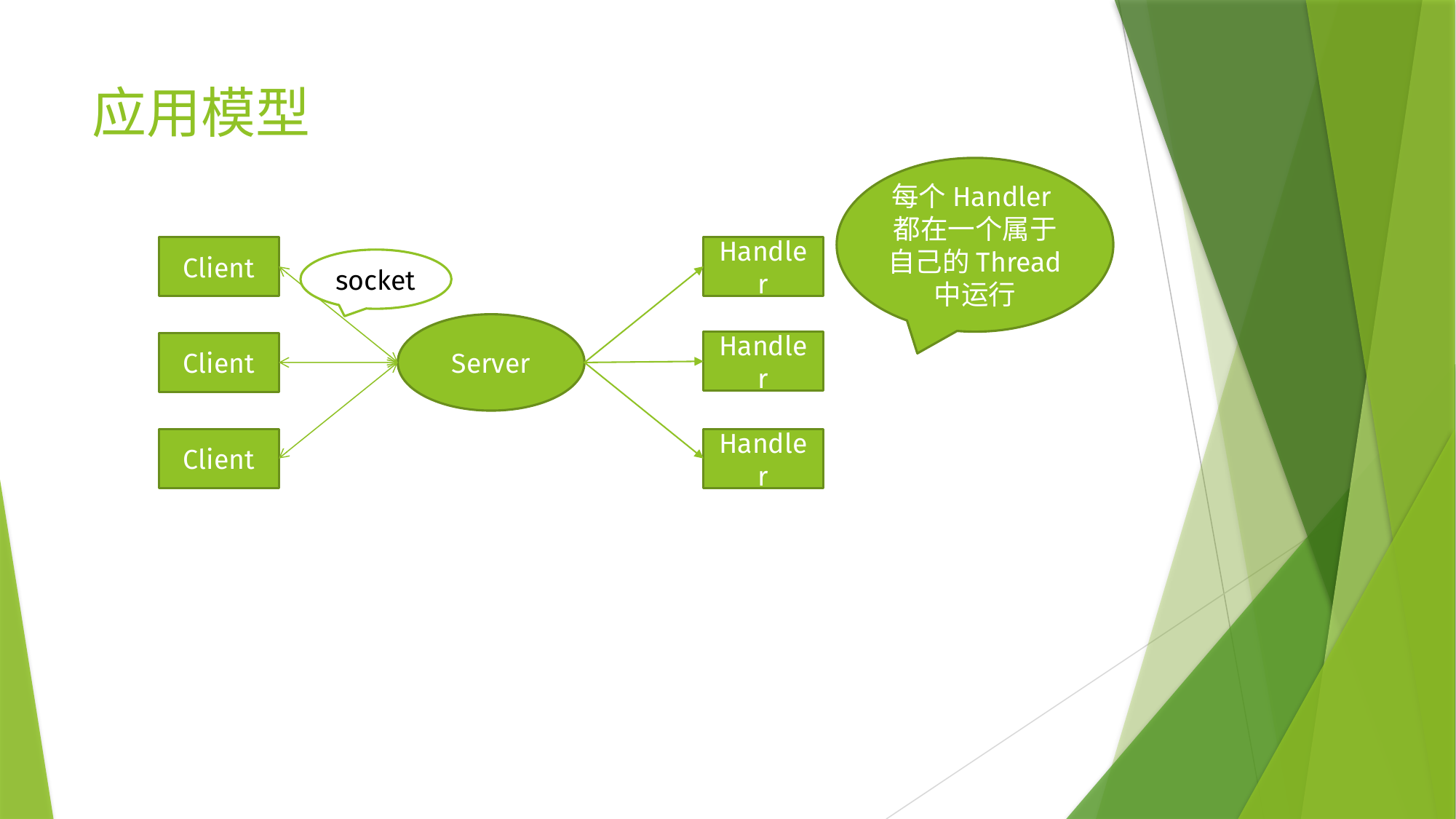

# 应用模型
每个Handler都在一个属于自己的Thread中运行
Handler
Client
socket
Server
Handler
Client
Client
Handler